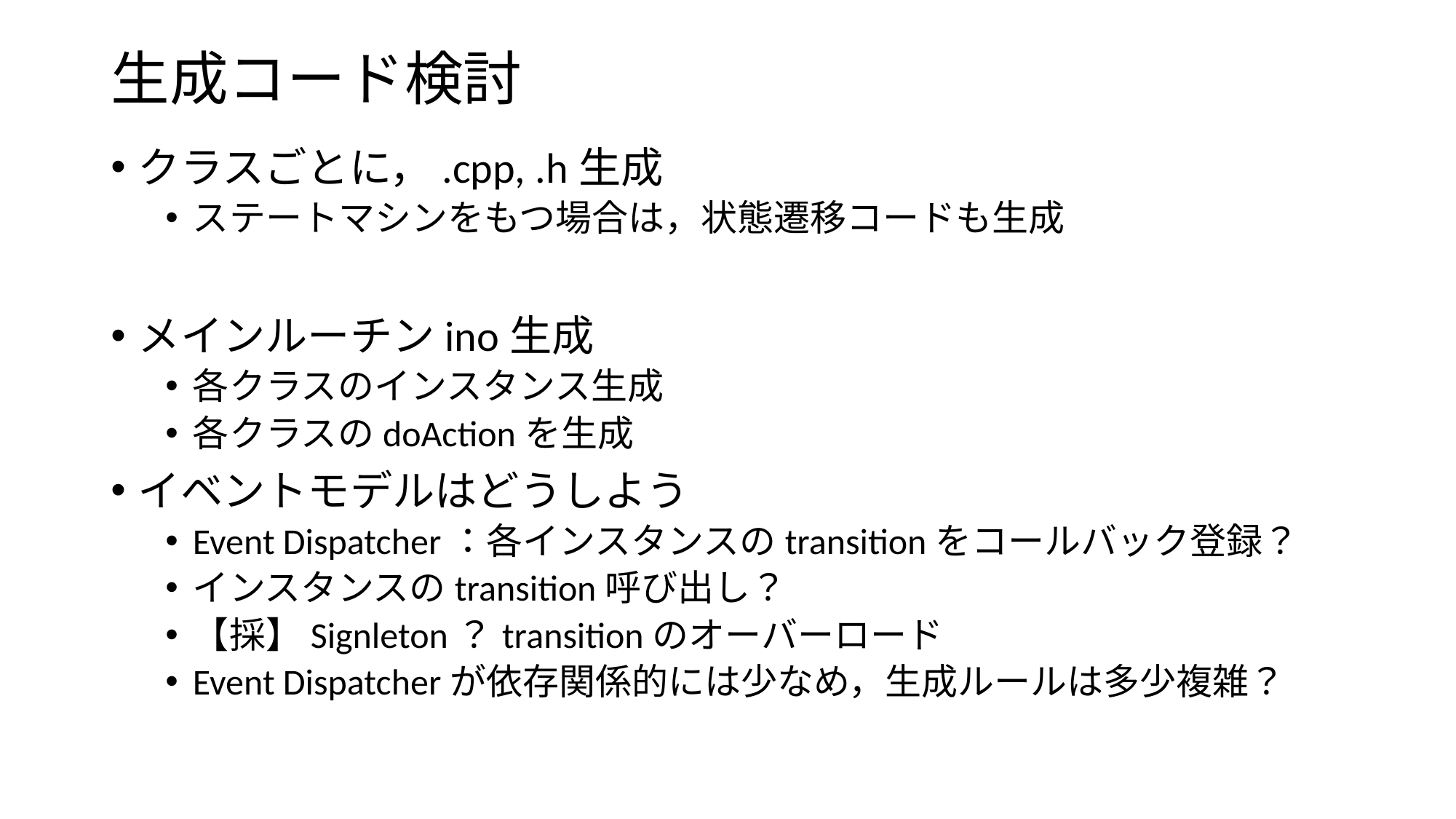

# 生成コード検討
クラスごとに，.cpp, .h生成
ステートマシンをもつ場合は，状態遷移コードも生成

メインルーチンino生成
各クラスのインスタンス生成
各クラスのdoActionを生成
イベントモデルはどうしよう
Event Dispatcher：各インスタンスのtransitionをコールバック登録？
インスタンスのtransition呼び出し？
【採】Signleton？transitionのオーバーロード
Event Dispatcherが依存関係的には少なめ，生成ルールは多少複雑？